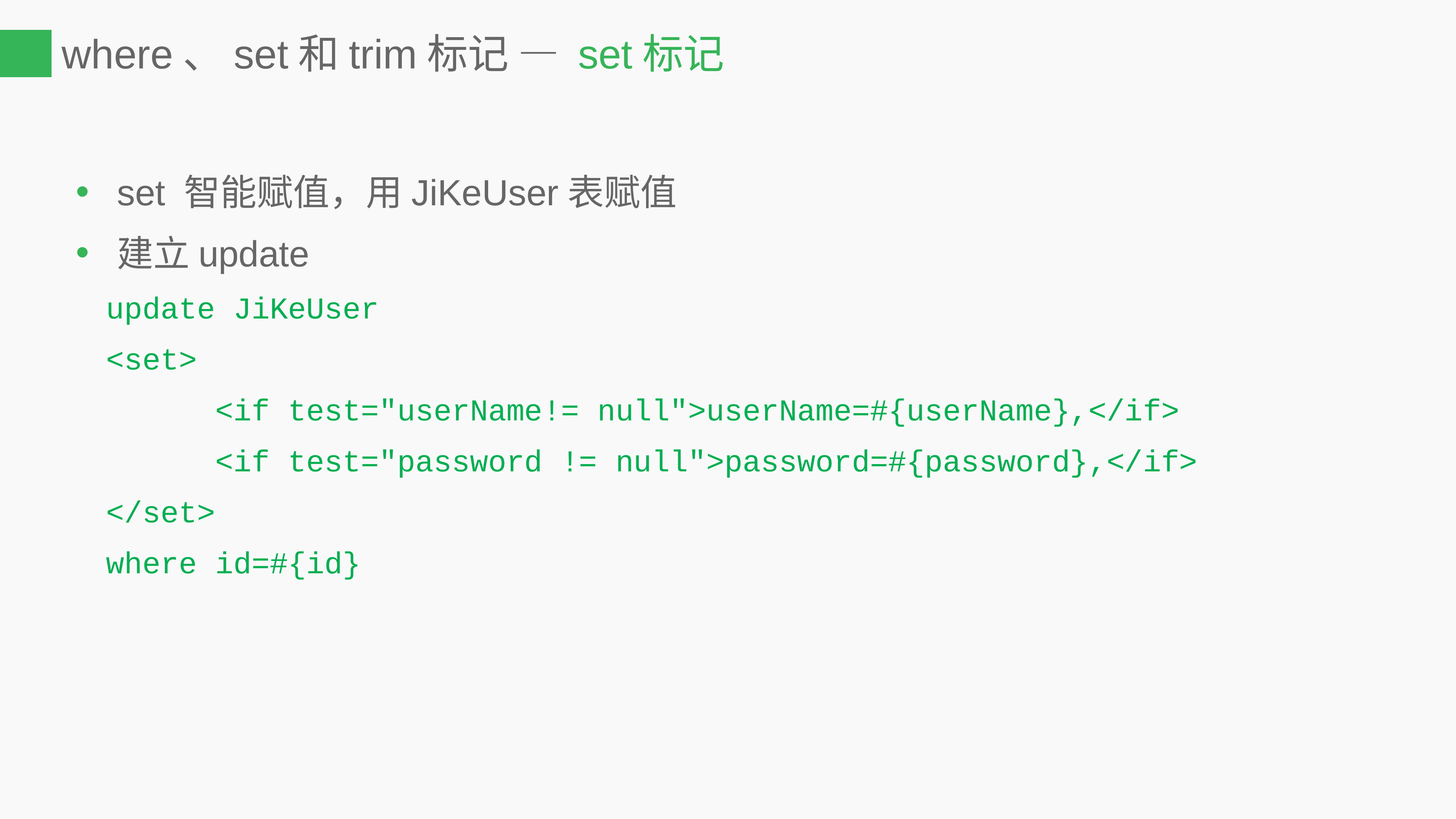

# where、set和trim标记 — set标记
set 智能赋值，用JiKeUser表赋值
建立update
	update JiKeUser
	<set>
			<if test="userName!= null">userName=#{userName},</if>
			<if test="password != null">password=#{password},</if>
	</set>
	where id=#{id}